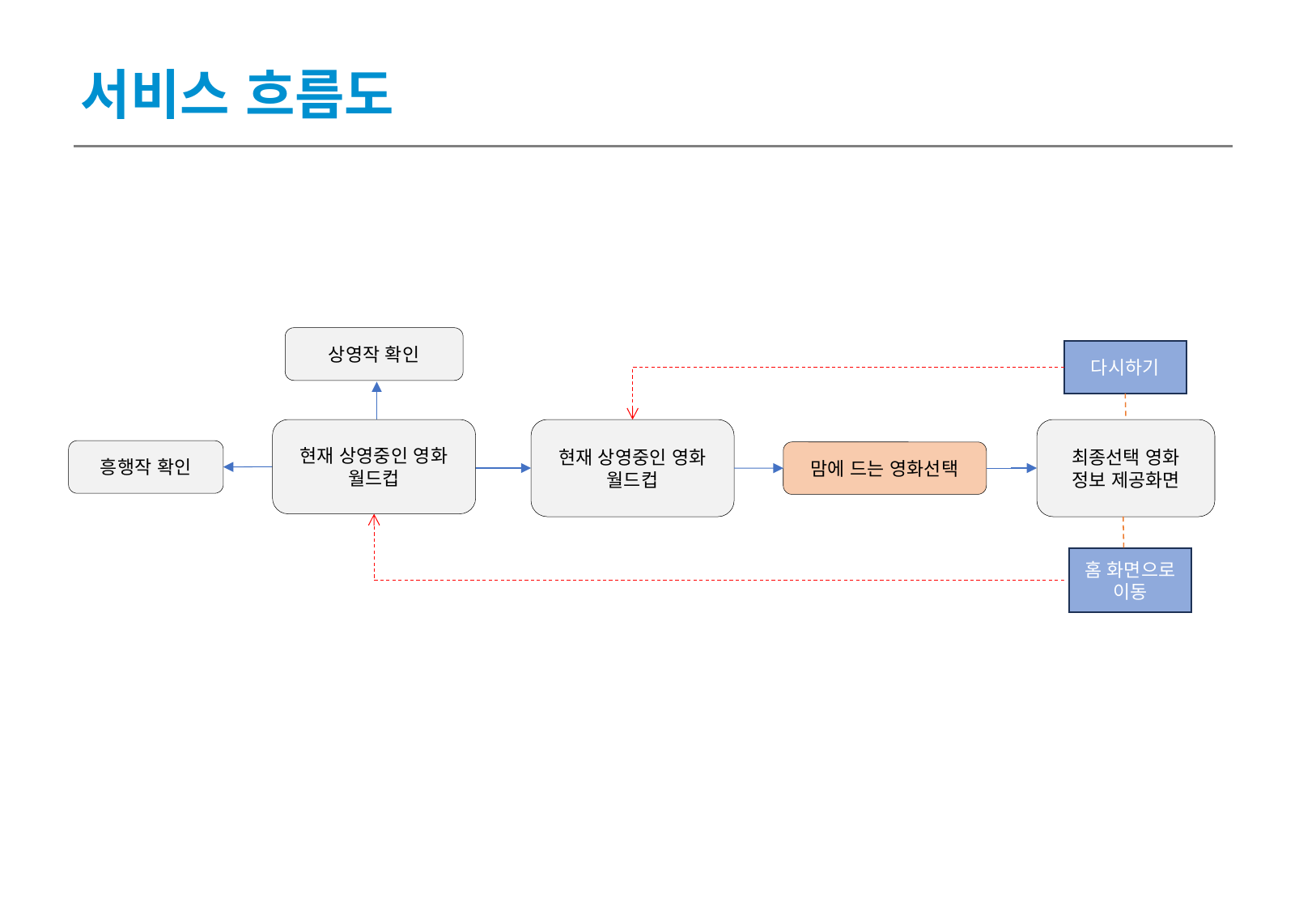

서비스 흐름도
상영작 확인
다시하기
현재 상영중인 영화
월드컵
현재 상영중인 영화
월드컵
최종선택 영화
정보 제공화면
흥행작 확인
맘에 드는 영화선택
홈 화면으로 이동